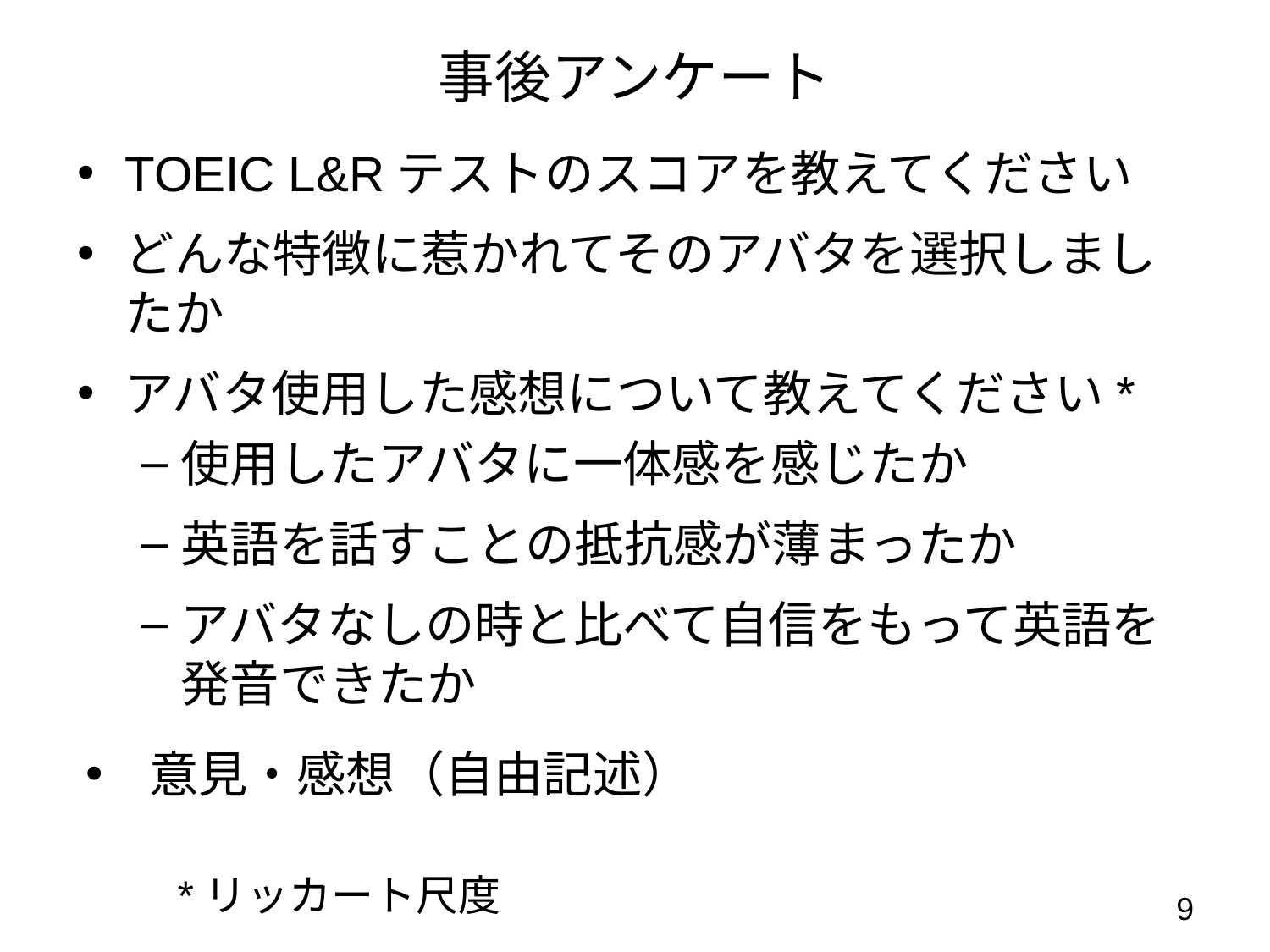

# 事後アンケート
TOEIC L&Rテストのスコアを教えてください
どんな特徴に惹かれてそのアバタを選択しましたか
アバタ使用した感想について教えてください*
使用したアバタに一体感を感じたか
英語を話すことの抵抗感が薄まったか
アバタなしの時と比べて自信をもって英語を発音できたか
意見・感想（自由記述）

*リッカート尺度
9